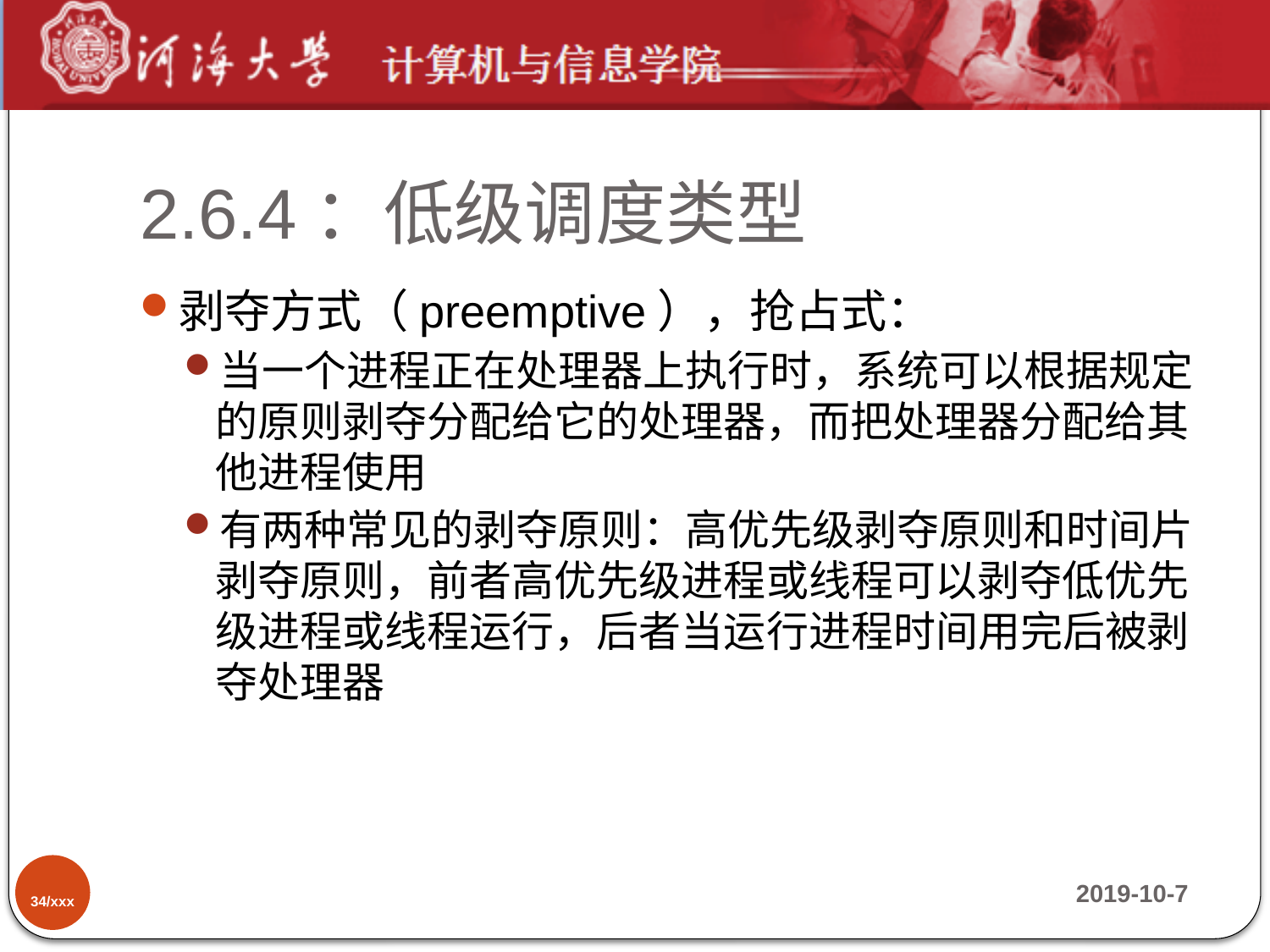

# 2.6.4：低级调度类型
剥夺方式（preemptive），抢占式：
当一个进程正在处理器上执行时，系统可以根据规定的原则剥夺分配给它的处理器，而把处理器分配给其他进程使用
有两种常见的剥夺原则：高优先级剥夺原则和时间片剥夺原则，前者高优先级进程或线程可以剥夺低优先级进程或线程运行，后者当运行进程时间用完后被剥夺处理器

34/xxx
2019-10-7